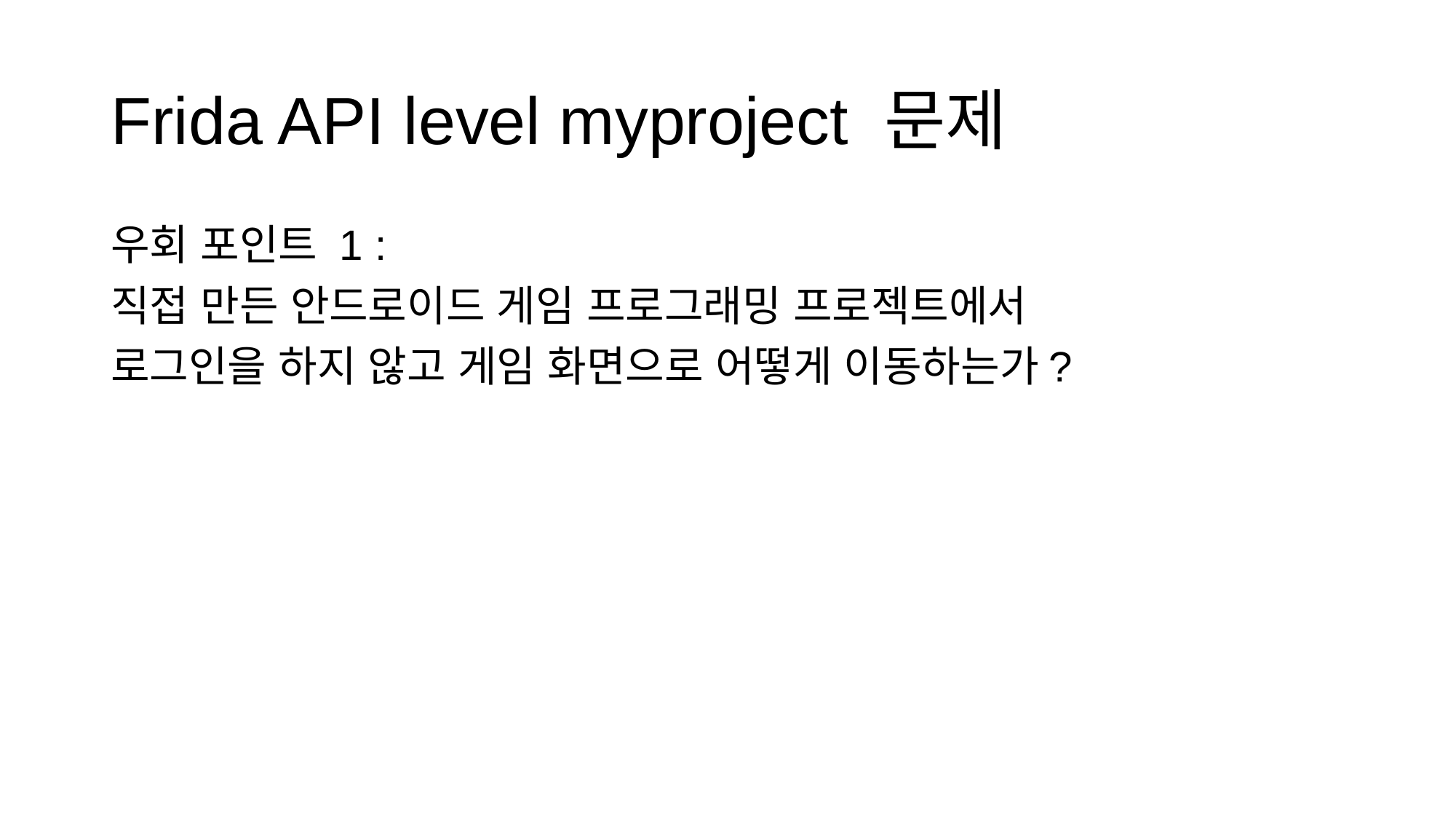

# Frida API level myproject 문제
우회 포인트 1 :
직접 만든 안드로이드 게임 프로그래밍 프로젝트에서
로그인을 하지 않고 게임 화면으로 어떻게 이동하는가?